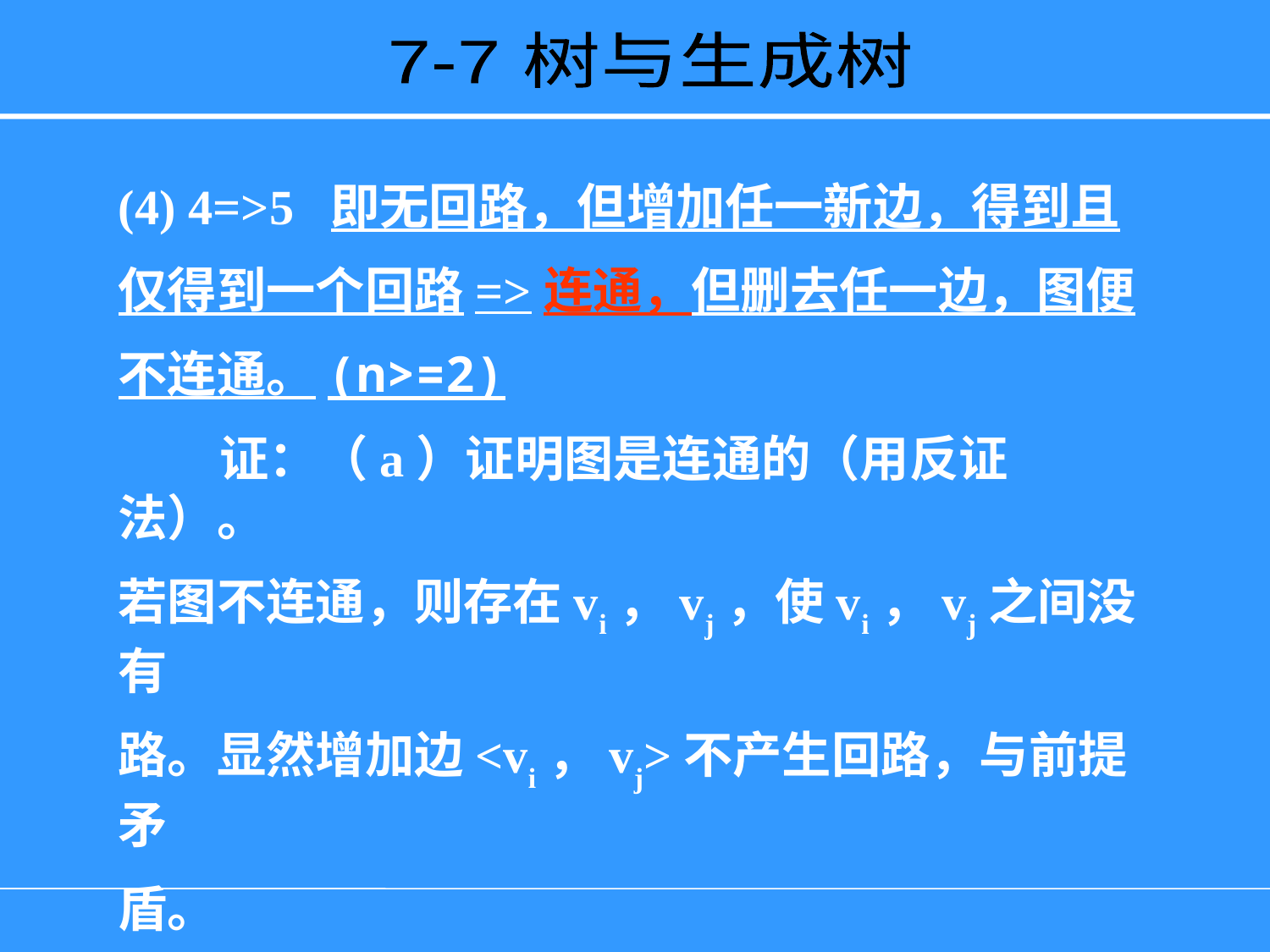

7-7 树与生成树

(4) 4=>5  即无回路，但增加任一新边，得到且
仅得到一个回路=>连通，但删去任一边，图便
不连通。(n>=2)
        证：（a）证明图是连通的（用反证法）。
若图不连通，则存在vi，vj，使vi，vj之间没有
路。显然增加边<vi，vj>不产生回路，与前提矛
盾。
（b）因T无回路，故删去任一边，图便不连通（为什么？）。